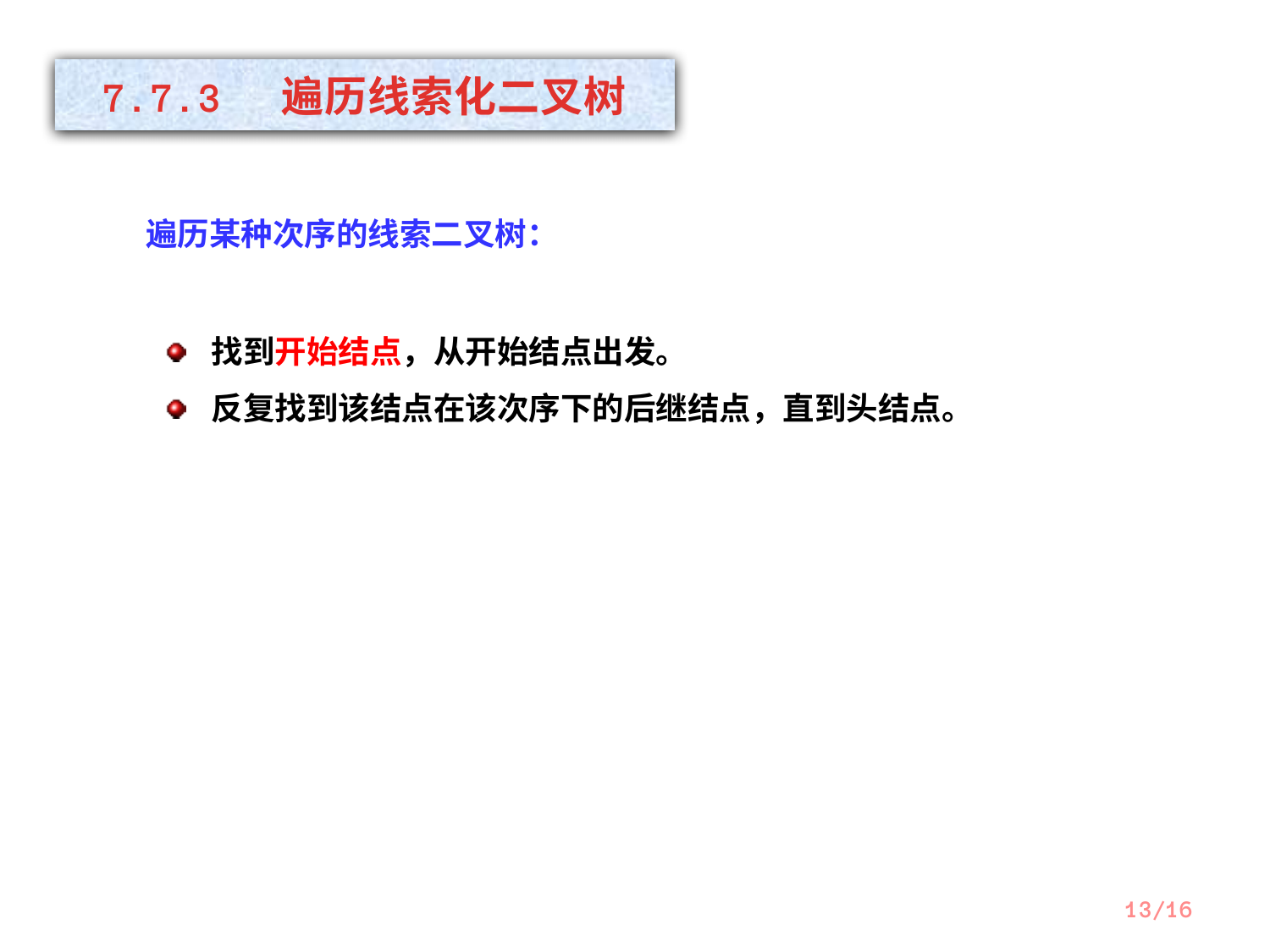

7.7.3  遍历线索化二叉树
遍历某种次序的线索二叉树：
找到开始结点，从开始结点出发。
反复找到该结点在该次序下的后继结点，直到头结点。
13/16